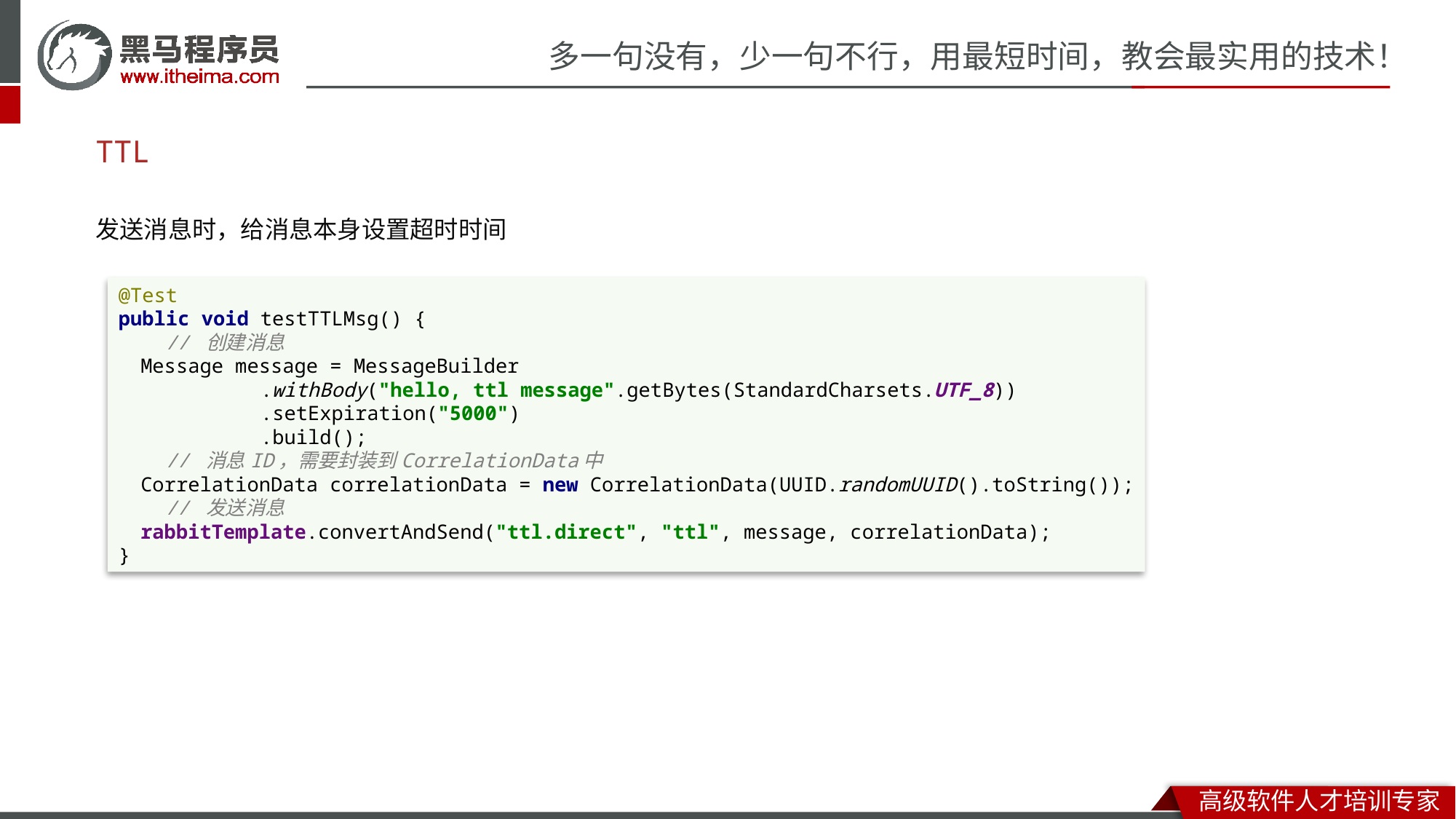

# TTL
发送消息时，给消息本身设置超时时间

@Test
public void testTTLMsg() {
    // 创建消息
    Message message = MessageBuilder
            .withBody("hello, ttl message".getBytes(StandardCharsets.UTF_8))
            .setExpiration("5000")
            .build();
    // 消息ID，需要封装到CorrelationData中
    CorrelationData correlationData = new CorrelationData(UUID.randomUUID().toString());
    // 发送消息
    rabbitTemplate.convertAndSend("ttl.direct", "ttl", message, correlationData);
}